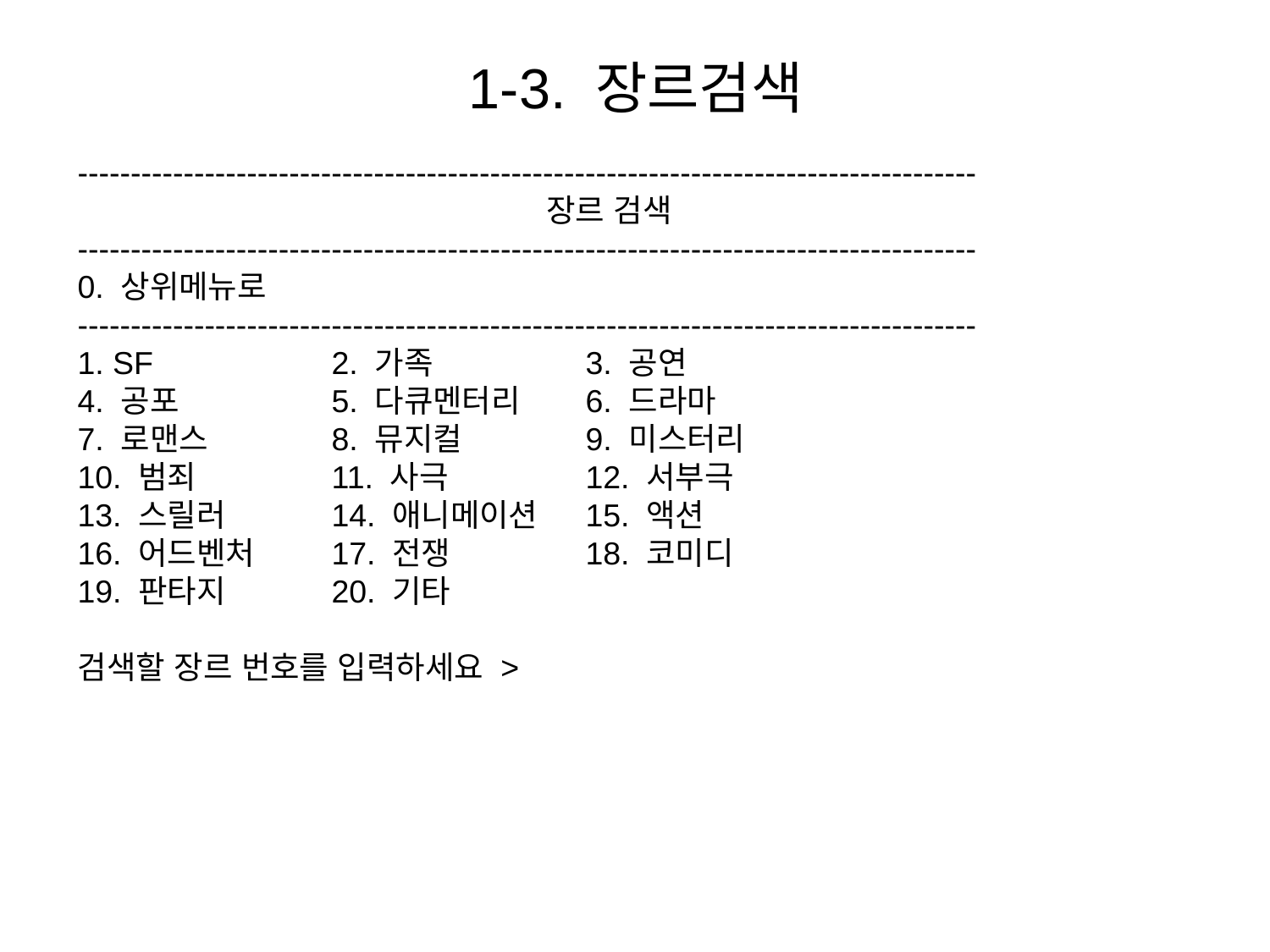

1-3. 장르검색
-------------------------------------------------------------------------------------
			         장르 검색
-------------------------------------------------------------------------------------
0. 상위메뉴로
-------------------------------------------------------------------------------------
1. SF 	  	2. 가족   	3. 공연
4. 공포  	  	5. 다큐멘터리  	6. 드라마
7. 로맨스  	8. 뮤지컬   	9. 미스터리
10. 범죄    	11. 사극    	12. 서부극
13. 스릴러  	14. 애니메이션	15. 액션
16. 어드벤처	17. 전쟁    	18. 코미디
19. 판타지  	20. 기타

검색할 장르 번호를 입력하세요 >